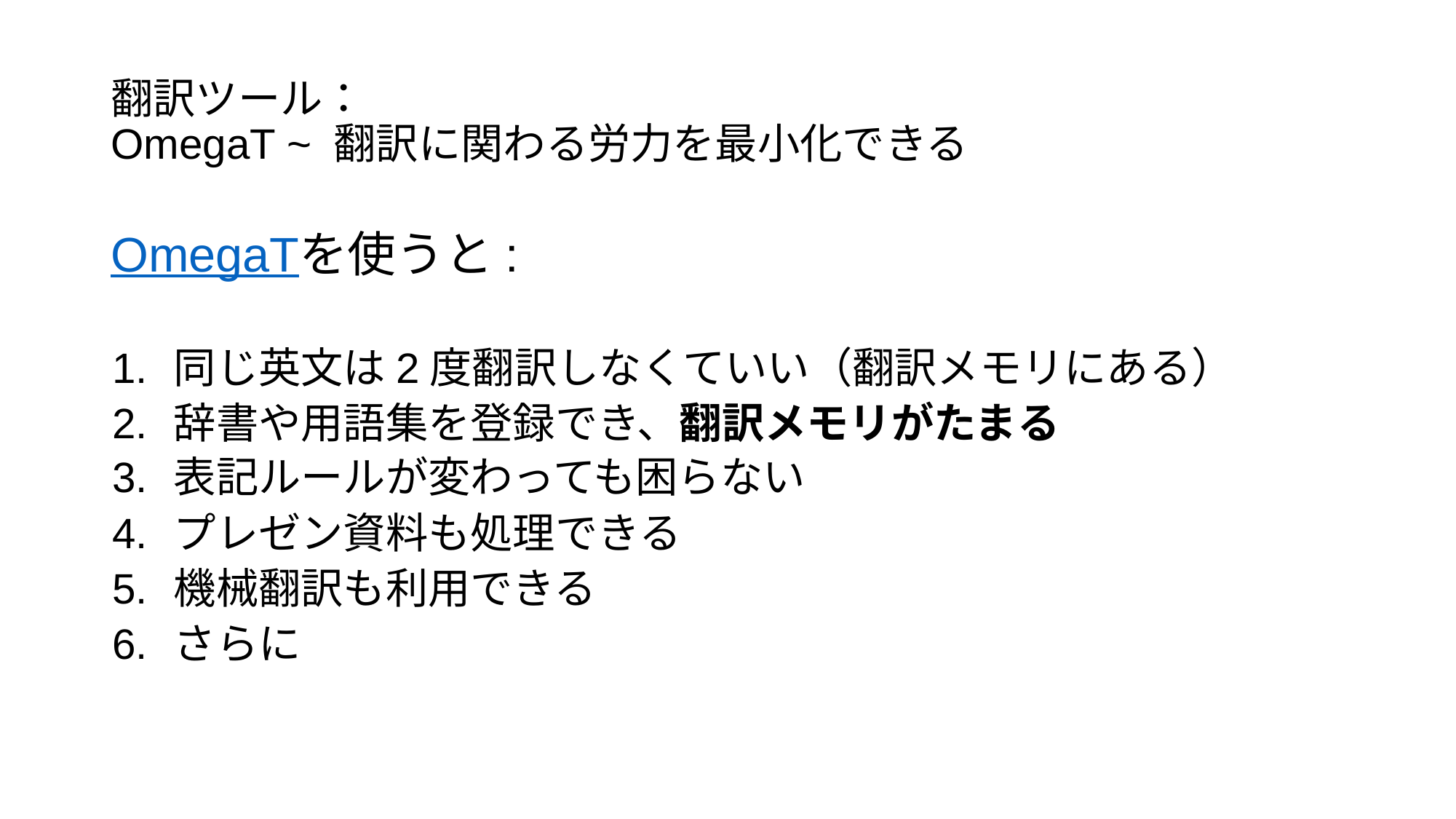

# 翻訳ツール： OmegaT ~ 翻訳に関わる労力を最小化できる
OmegaTを使うと:

同じ英文は2度翻訳しなくていい（翻訳メモリにある）
辞書や用語集を登録でき、翻訳メモリがたまる
表記ルールが変わっても困らない
プレゼン資料も処理できる
機械翻訳も利用できる
さらに